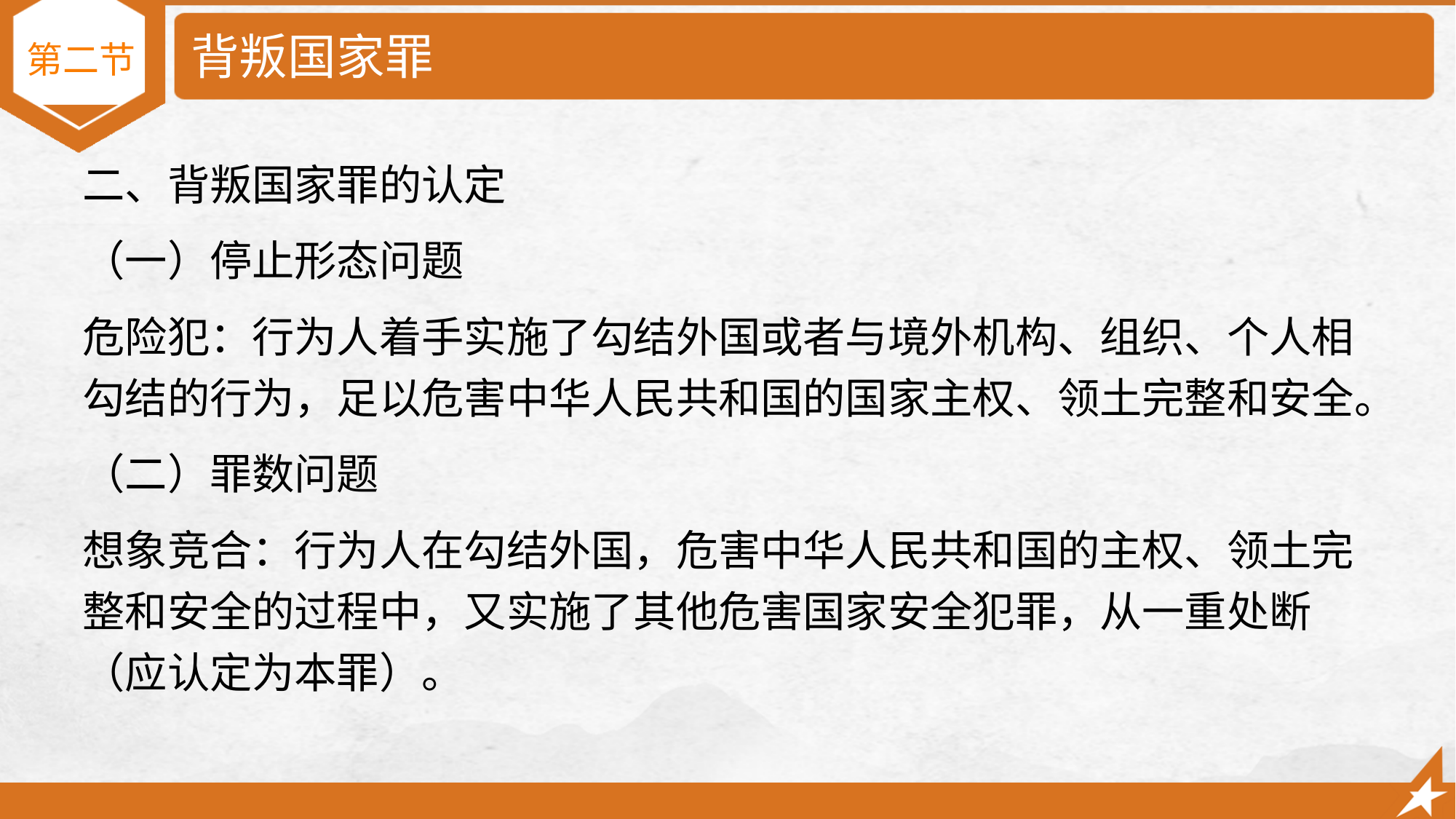

# 背叛国家罪
第二节
二、背叛国家罪的认定
（一）停止形态问题
危险犯：行为人着手实施了勾结外国或者与境外机构、组织、个人相勾结的行为，足以危害中华人民共和国的国家主权、领土完整和安全。
（二）罪数问题
想象竞合：行为人在勾结外国，危害中华人民共和国的主权、领土完整和安全的过程中，又实施了其他危害国家安全犯罪，从一重处断（应认定为本罪）。